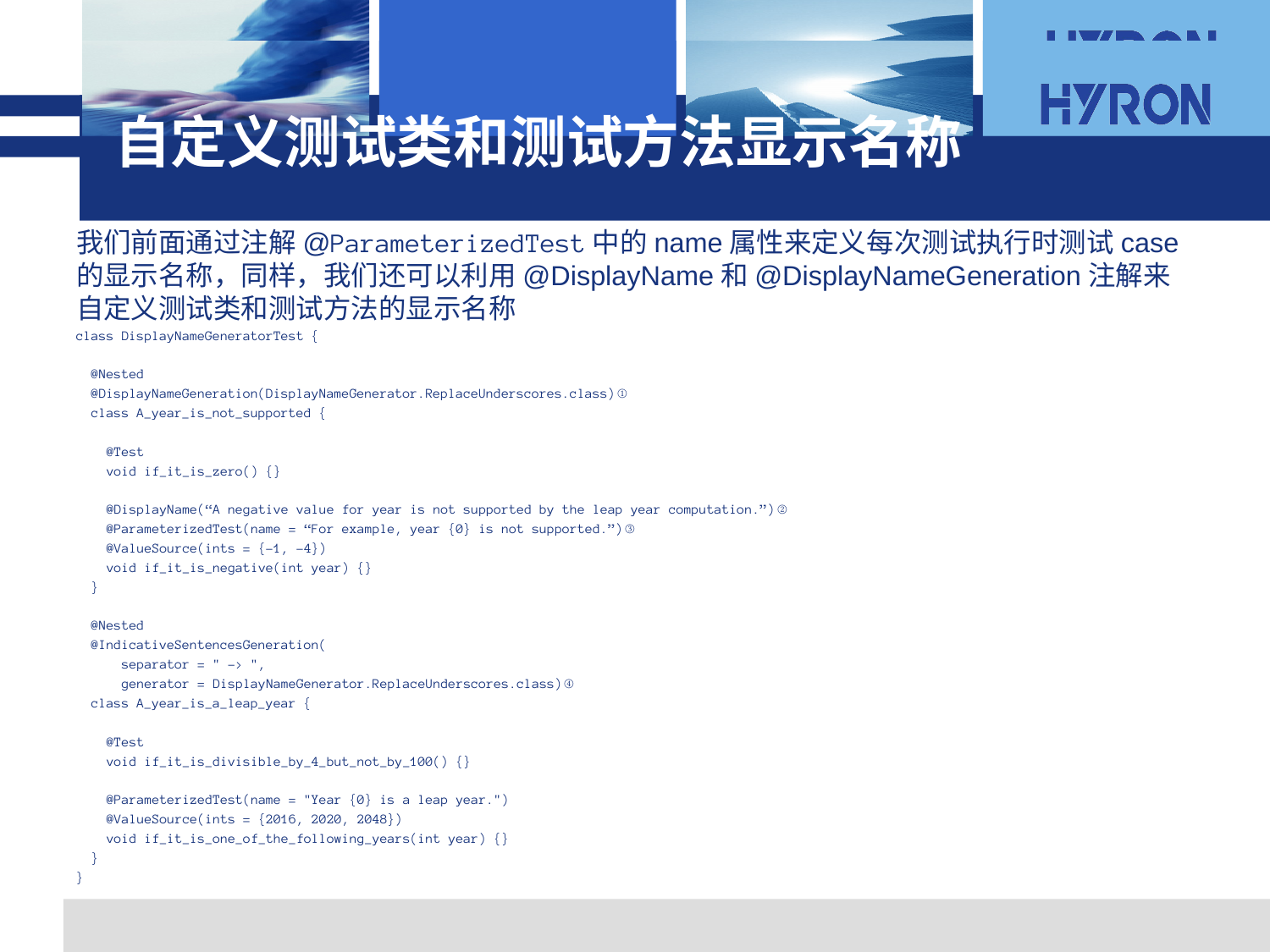

# 自定义测试类和测试方法显示名称
我们前面通过注解@ParameterizedTest中的name属性来定义每次测试执行时测试case的显示名称，同样，我们还可以利用@DisplayName和@DisplayNameGeneration注解来自定义测试类和测试方法的显示名称
class DisplayNameGeneratorTest {

  @Nested
  @DisplayNameGeneration(DisplayNameGenerator.ReplaceUnderscores.class)①
  class A_year_is_not_supported {

    @Test
    void if_it_is_zero() {}

    @DisplayName(“A negative value for year is not supported by the leap year computation.”)②
    @ParameterizedTest(name = “For example, year {0} is not supported.”)③
    @ValueSource(ints = {-1, -4})
    void if_it_is_negative(int year) {}
  }

  @Nested
  @IndicativeSentencesGeneration(
      separator = " -> ",
      generator = DisplayNameGenerator.ReplaceUnderscores.class)④
  class A_year_is_a_leap_year {

    @Test
    void if_it_is_divisible_by_4_but_not_by_100() {}

    @ParameterizedTest(name = "Year {0} is a leap year.")
    @ValueSource(ints = {2016, 2020, 2048})
    void if_it_is_one_of_the_following_years(int year) {}
  }
}